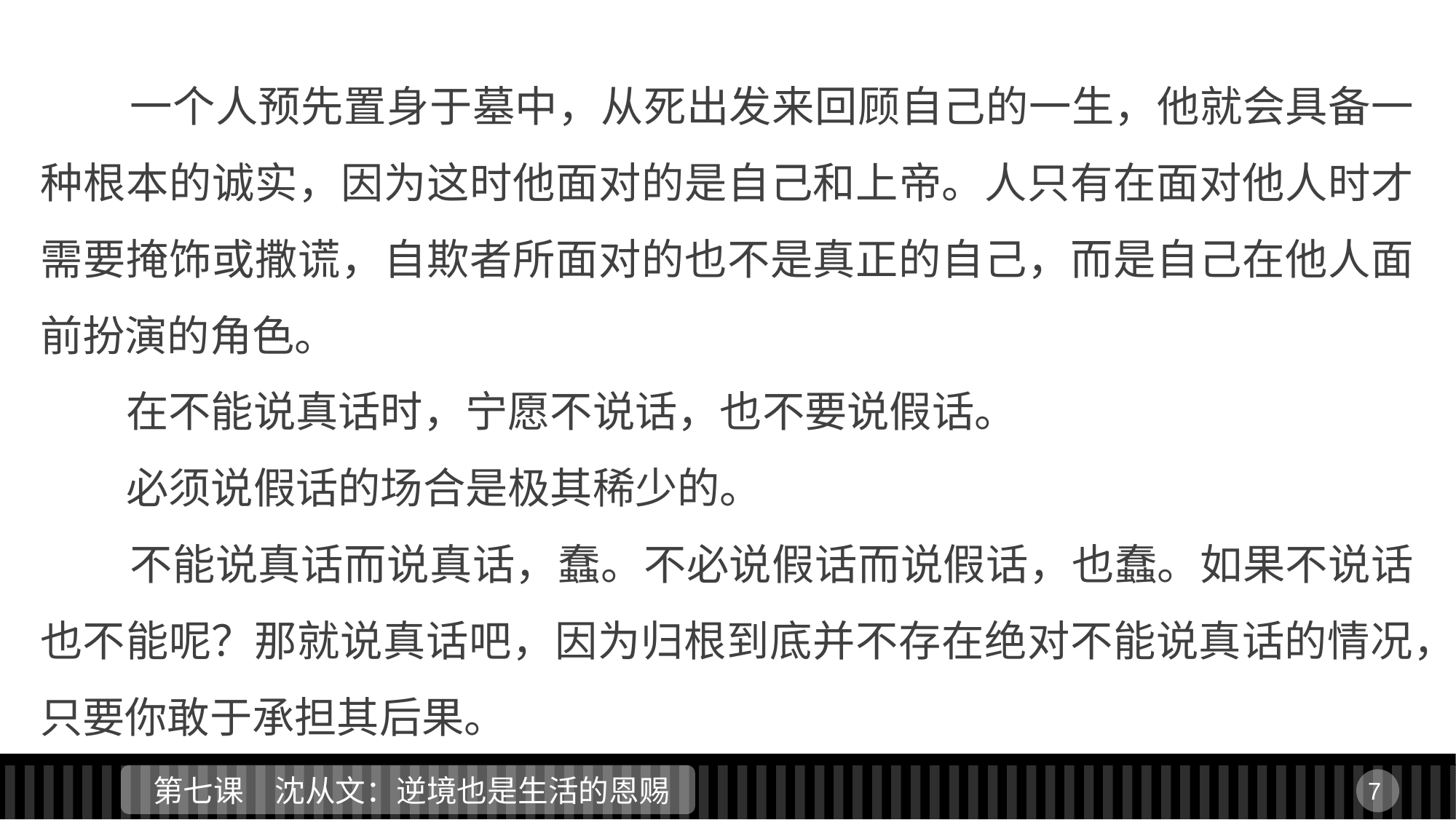

一个人预先置身于墓中，从死出发来回顾自己的一生，他就会具备一种根本的诚实，因为这时他面对的是自己和上帝。人只有在面对他人时才需要掩饰或撒谎，自欺者所面对的也不是真正的自己，而是自己在他人面前扮演的角色。
        在不能说真话时，宁愿不说话，也不要说假话。
        必须说假话的场合是极其稀少的。
        不能说真话而说真话，蠢。不必说假话而说假话，也蠢。如果不说话也不能呢？那就说真话吧，因为归根到底并不存在绝对不能说真话的情况，只要你敢于承担其后果。